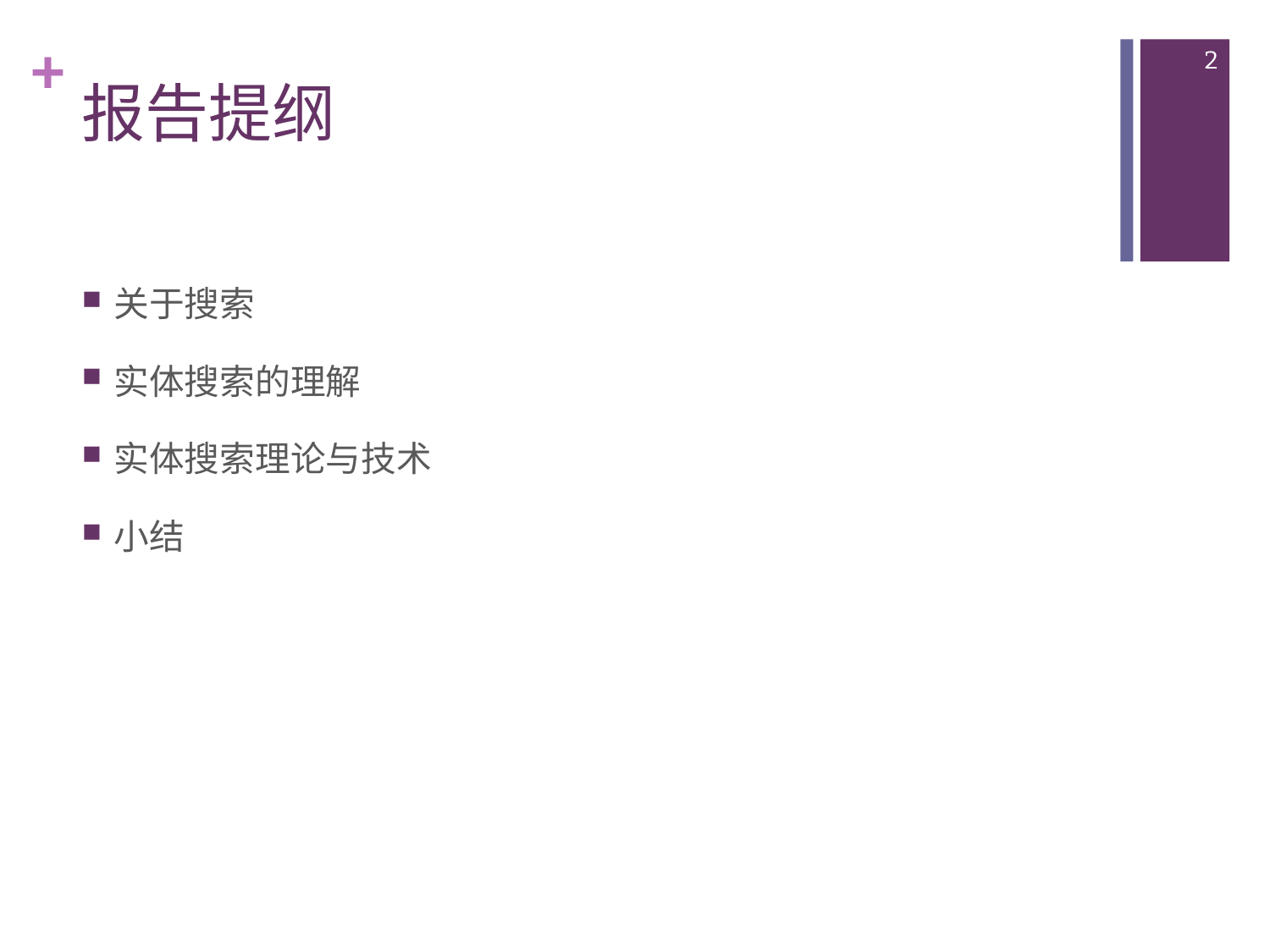

2
# 报告提纲
关于搜索
实体搜索的理解
实体搜索理论与技术
小结